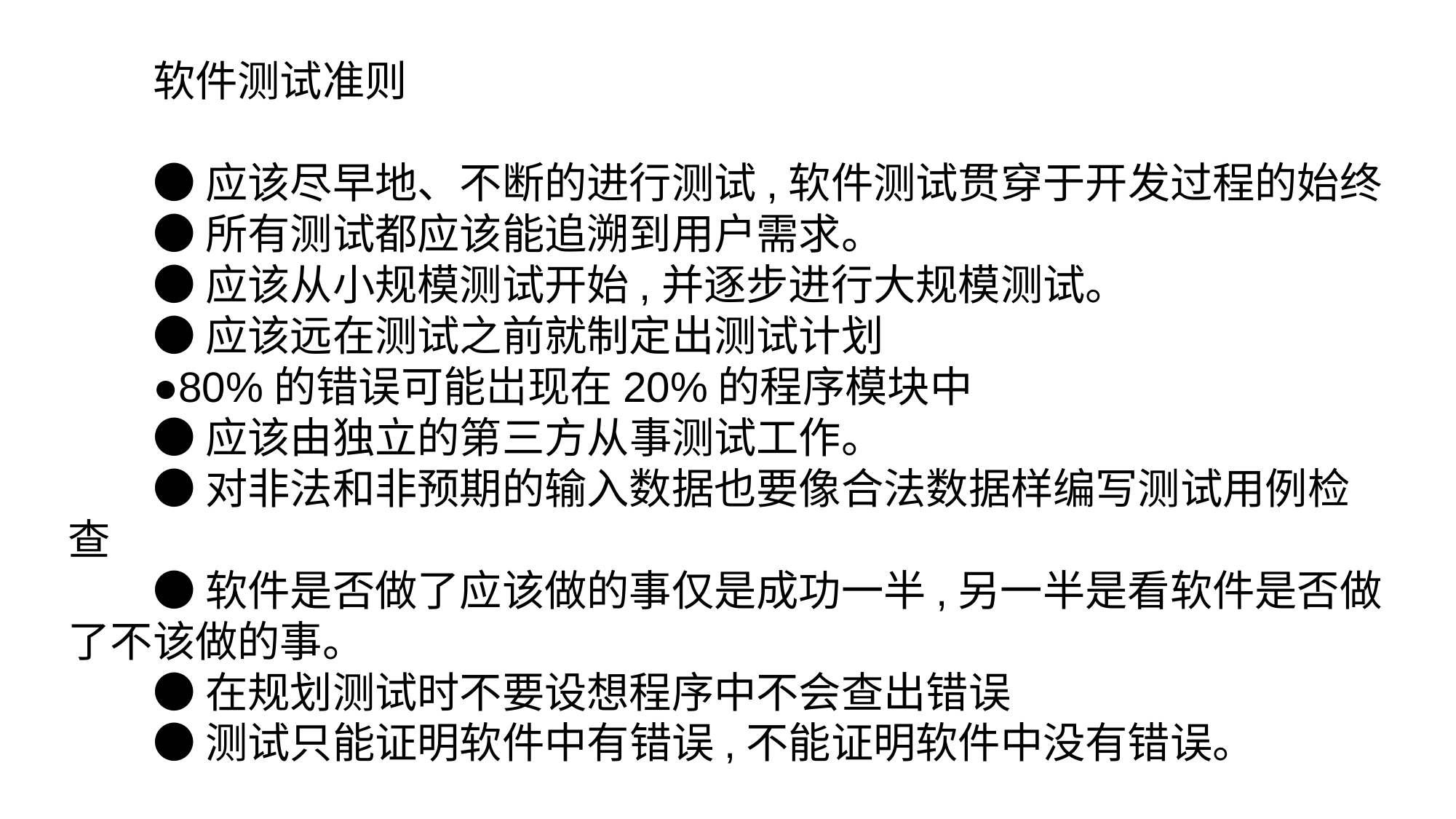

软件测试准则

●应该尽早地、不断的进行测试,软件测试贯穿于开发过程的始终
●所有测试都应该能追溯到用户需求。
●应该从小规模测试开始,并逐步进行大规模测试。
●应该远在测试之前就制定出测试计划
●80%的错误可能岀现在20%的程序模块中
●应该由独立的第三方从事测试工作。
●对非法和非预期的输入数据也要像合法数据样编写测试用例检查
●软件是否做了应该做的事仅是成功一半,另一半是看软件是否做了不该做的事。
●在规划测试时不要设想程序中不会查出错误
●测试只能证明软件中有错误,不能证明软件中没有错误。